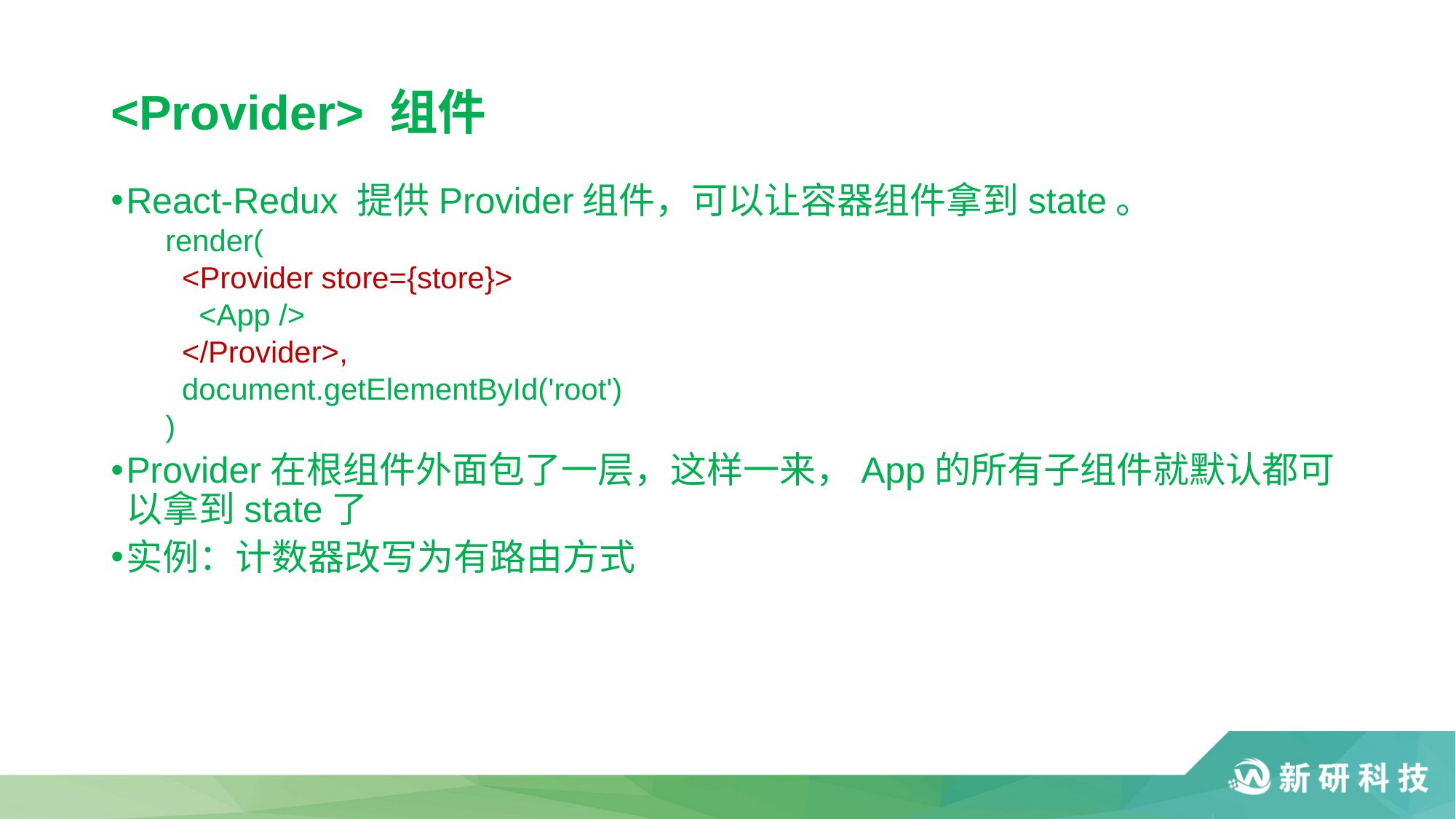

# <Provider> 组件
React-Redux 提供Provider组件，可以让容器组件拿到state。
render(
  <Provider store={store}>
    <App />
  </Provider>,
  document.getElementById('root')
)
Provider在根组件外面包了一层，这样一来，App的所有子组件就默认都可以拿到state了
实例：计数器改写为有路由方式